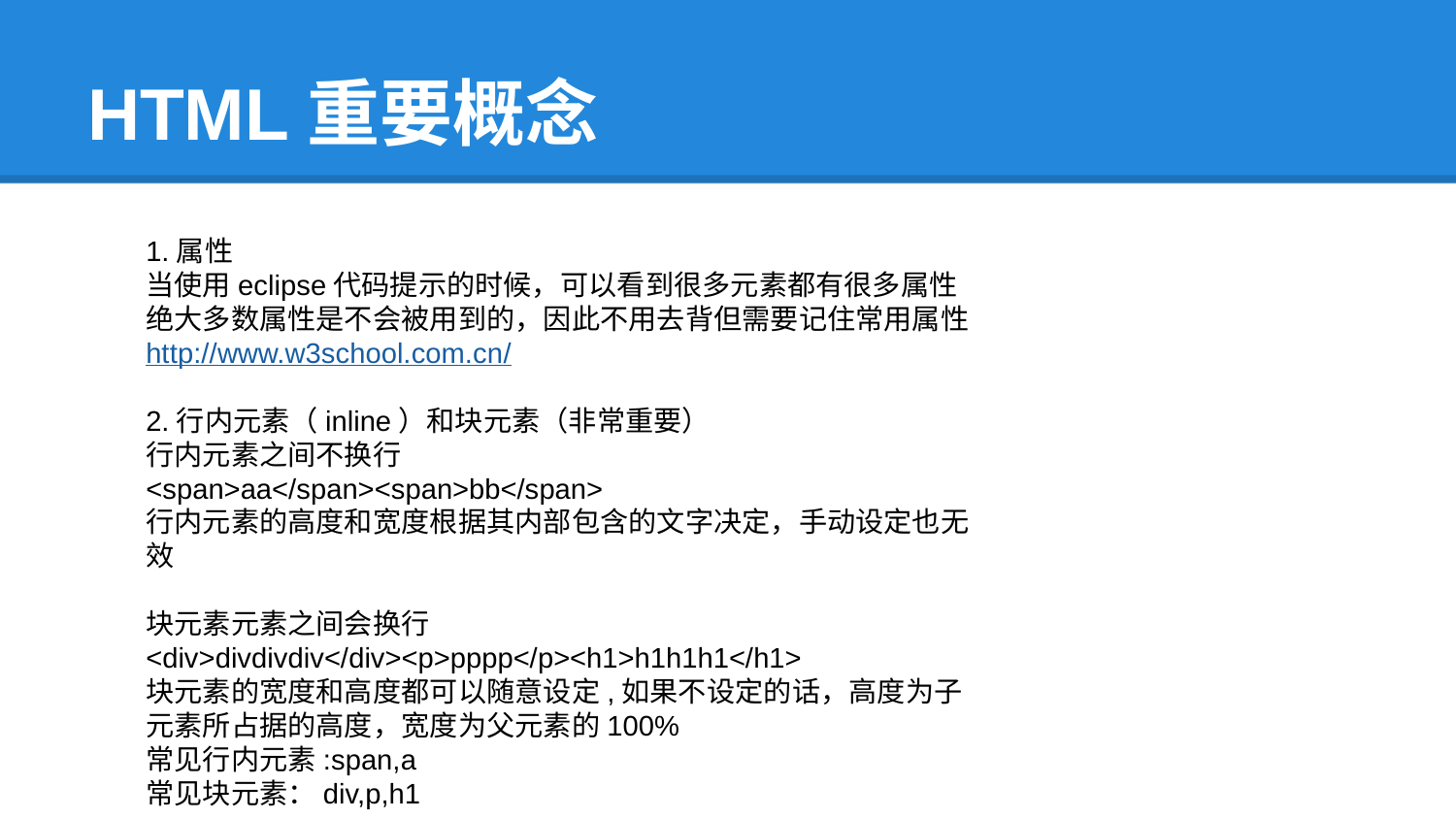

# HTML重要概念
1.属性
当使用eclipse代码提示的时候，可以看到很多元素都有很多属性
绝大多数属性是不会被用到的，因此不用去背但需要记住常用属性
http://www.w3school.com.cn/

2.行内元素（inline）和块元素（非常重要）
行内元素之间不换行
<span>aa</span><span>bb</span>
行内元素的高度和宽度根据其内部包含的文字决定，手动设定也无效

块元素元素之间会换行
<div>divdivdiv</div><p>pppp</p><h1>h1h1h1</h1>
块元素的宽度和高度都可以随意设定,如果不设定的话，高度为子元素所占据的高度，宽度为父元素的100%
常见行内元素:span,a
常见块元素：div,p,h1